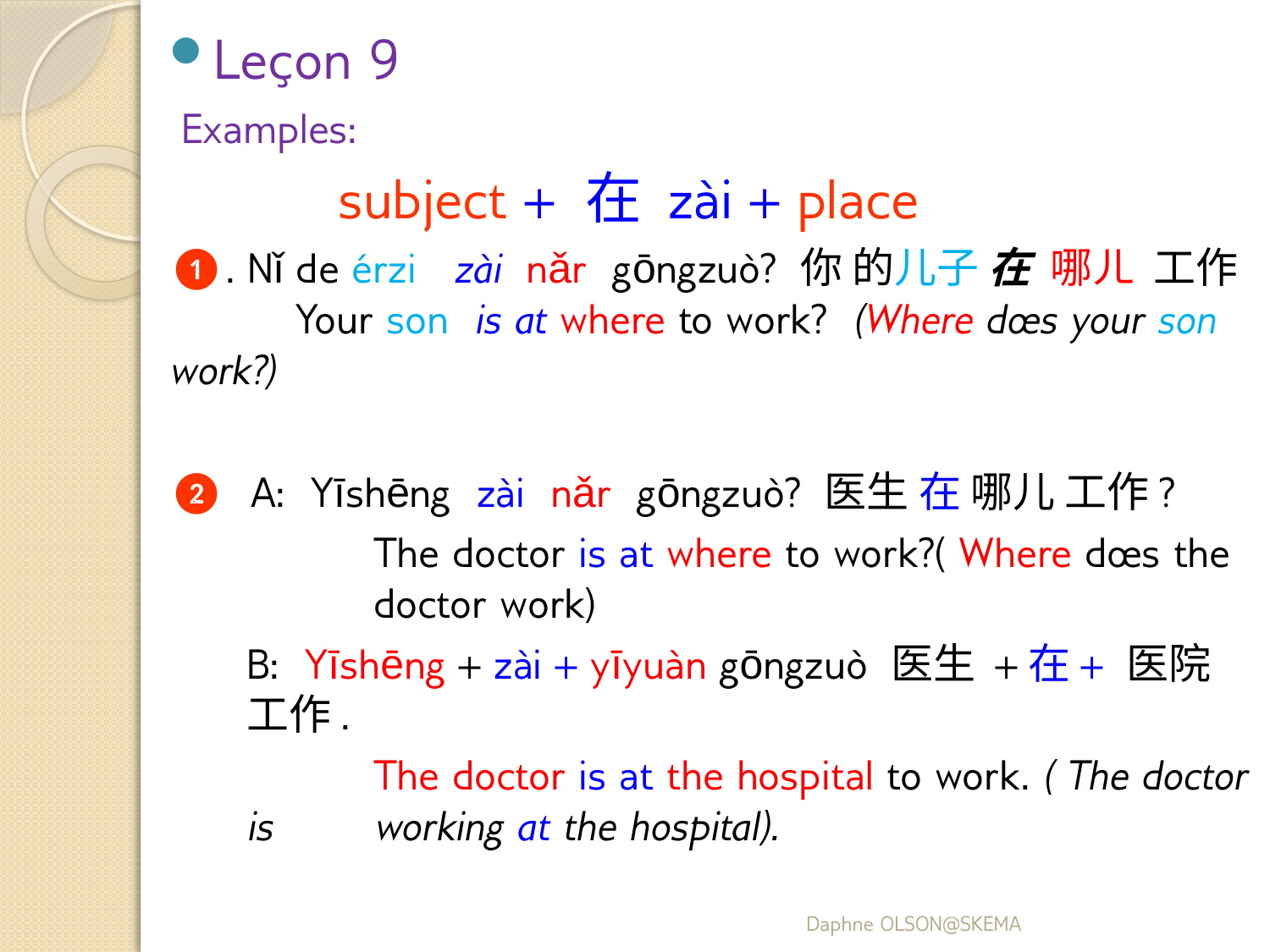

Leçon 9
 Examples:
          subject + 在 zài + place
❶. Nǐ de érzi   zài  nǎr  gōngzuò? 你 的儿子 在  哪ㄦ  工作        	Your son  is at where to work?  (Where does your son work?)

❷  A:  Yīshēng  zài  nǎr  gōngzuò? 医生 在 哪儿 工作?
		The doctor is at where to work?( Where does the    	doctor work)
	B:  Yīshēng + zài + yīyuàn gōngzuò 医生 +在+ 医院 工作.
		The doctor is at the hospital to work. ( The doctor is   	working at the hospital).

#
Daphne OLSON@SKEMA